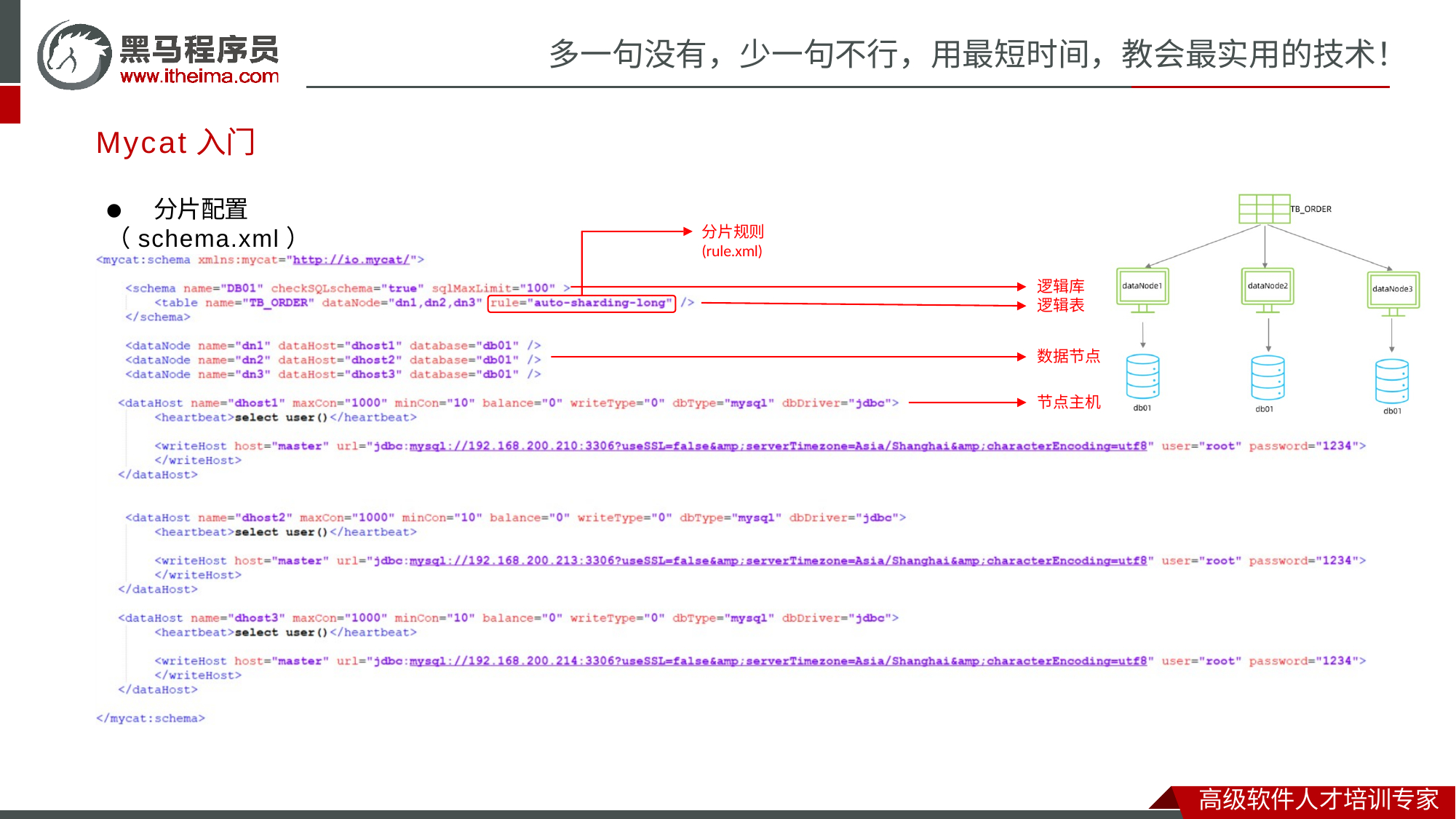

# 多一句没有，少一句不行，用最短时间，教会最实用的技术！

Mycat入门
⚫	分片配置（schema.xml）

分片规则(rule.xml)

逻辑库 逻辑表
数据节点 节点主机

高级软件人才培训专家